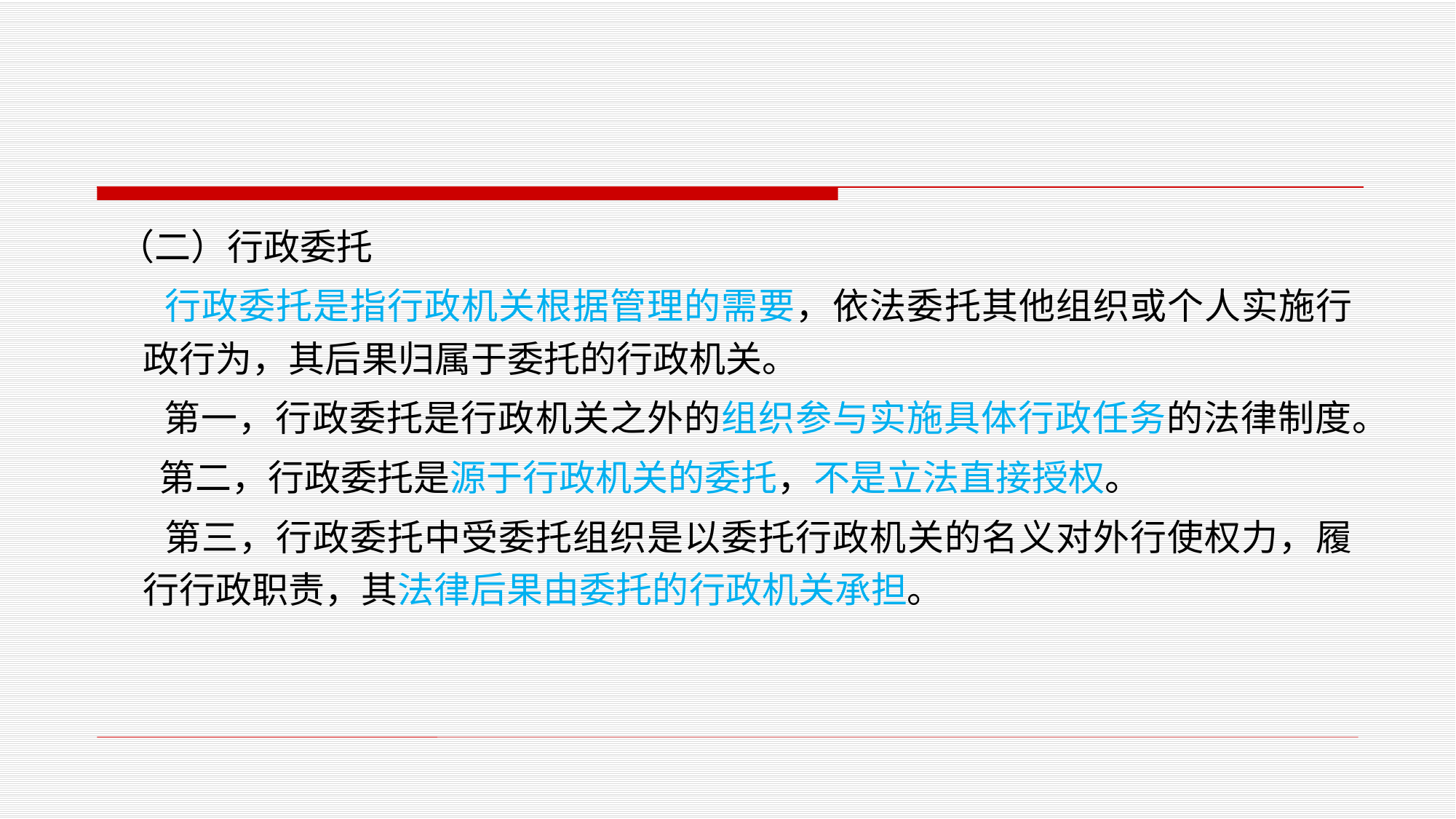

#
 （二）行政委托
      行政委托是指行政机关根据管理的需要，依法委托其他组织或个人实施行政行为，其后果归属于委托的行政机关。
      第一，行政委托是行政机关之外的组织参与实施具体行政任务的法律制度。
      第二，行政委托是源于行政机关的委托，不是立法直接授权。
      第三，行政委托中受委托组织是以委托行政机关的名义对外行使权力，履行行政职责，其法律后果由委托的行政机关承担。